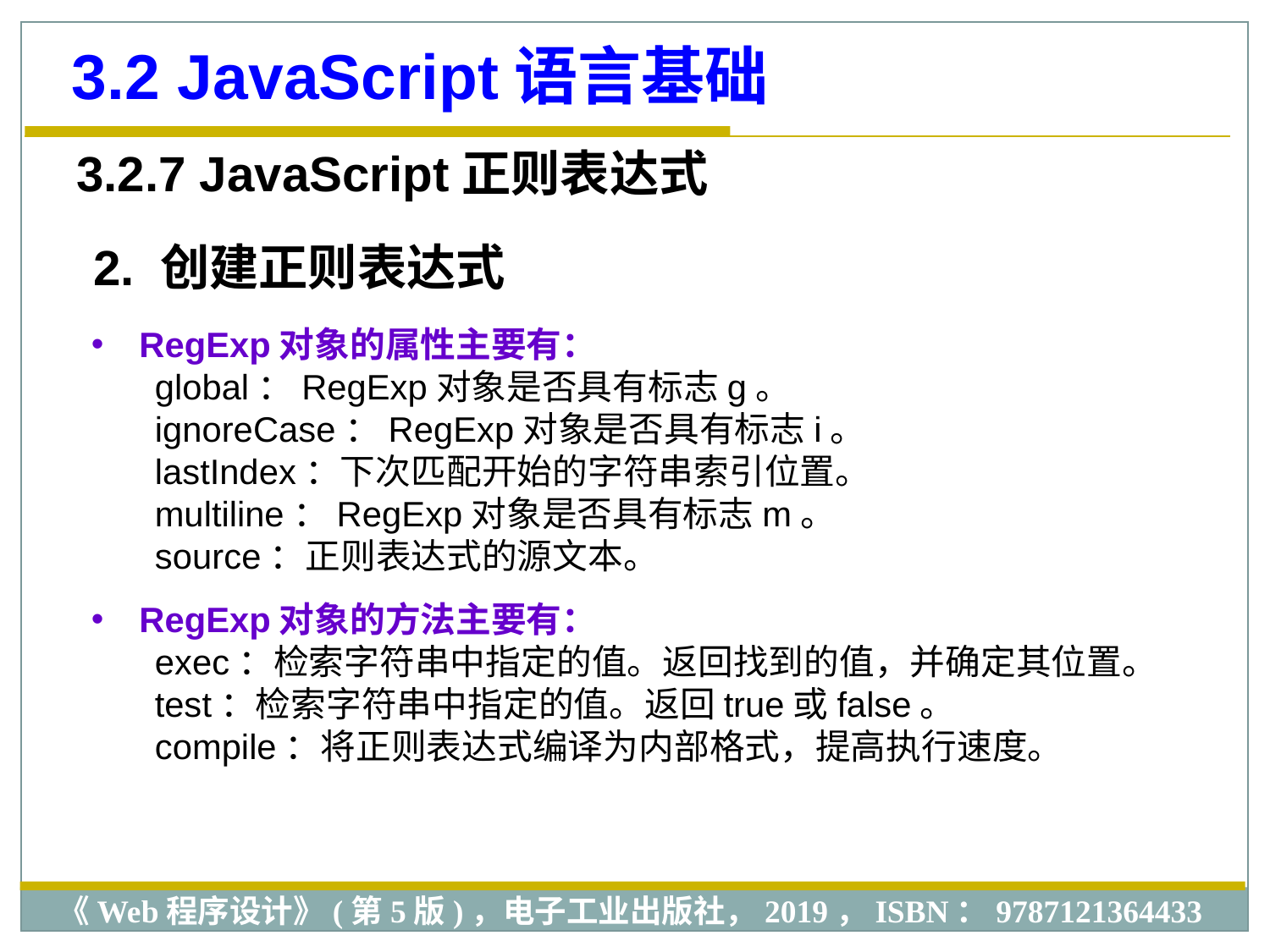

3.2 JavaScript语言基础
3.2.7 JavaScript正则表达式
2. 创建正则表达式
RegExp对象的属性主要有：
global：RegExp对象是否具有标志g。
ignoreCase：RegExp对象是否具有标志i。
lastIndex：下次匹配开始的字符串索引位置。
multiline：RegExp对象是否具有标志m。
source：正则表达式的源文本。
RegExp对象的方法主要有：
exec：检索字符串中指定的值。返回找到的值，并确定其位置。
test：检索字符串中指定的值。返回true或false。
compile：将正则表达式编译为内部格式，提高执行速度。